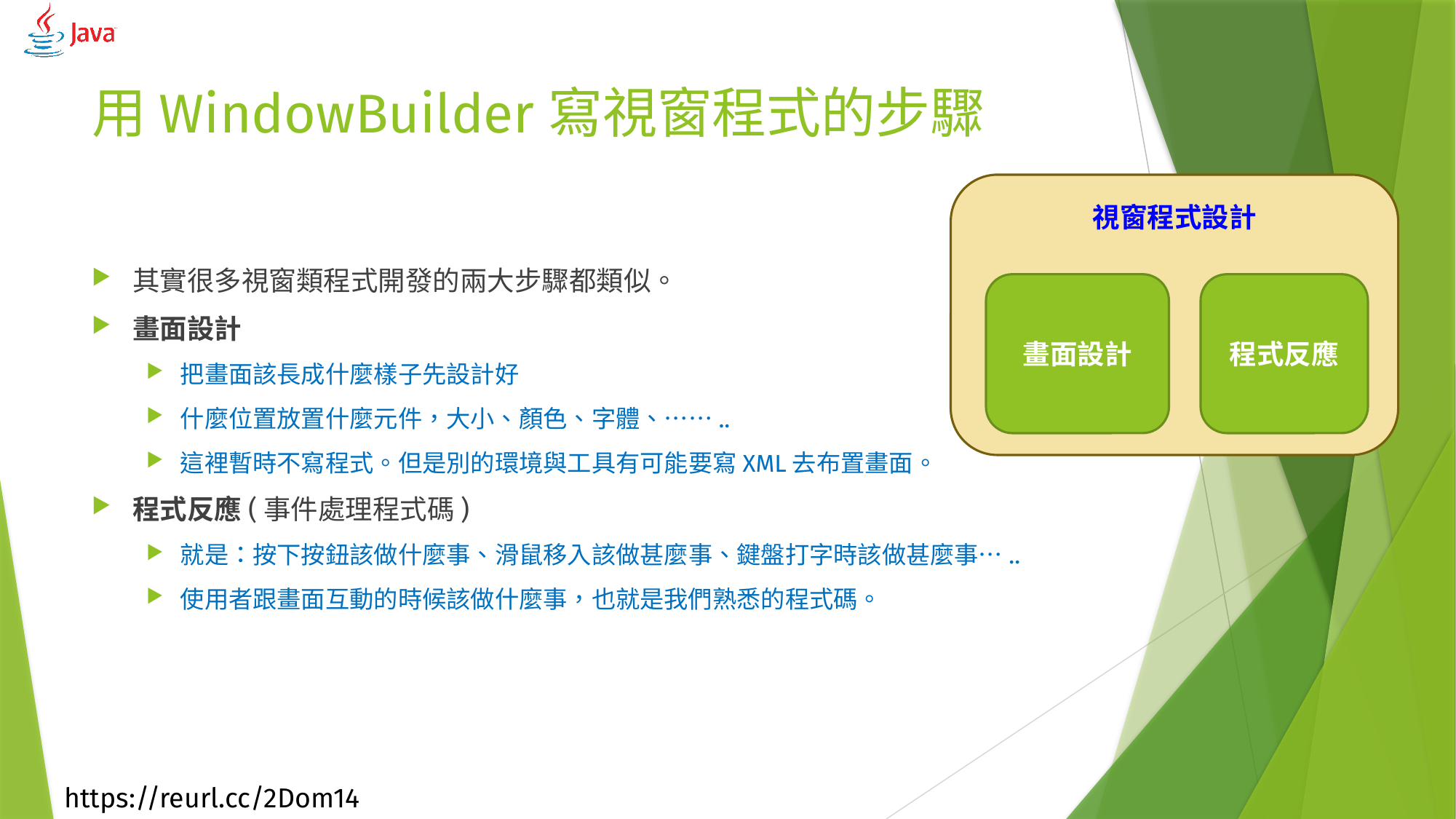

# 用WindowBuilder寫視窗程式的步驟
視窗程式設計

其實很多視窗類程式開發的兩大步驟都類似。
畫面設計
把畫面該長成什麼樣子先設計好
什麼位置放置什麼元件，大小、顏色、字體、……..
這裡暫時不寫程式。但是別的環境與工具有可能要寫XML去布置畫面。
程式反應(事件處理程式碼)
就是：按下按鈕該做什麼事、滑鼠移入該做甚麼事、鍵盤打字時該做甚麼事…..
使用者跟畫面互動的時候該做什麼事，也就是我們熟悉的程式碼。

畫面設計
程式反應